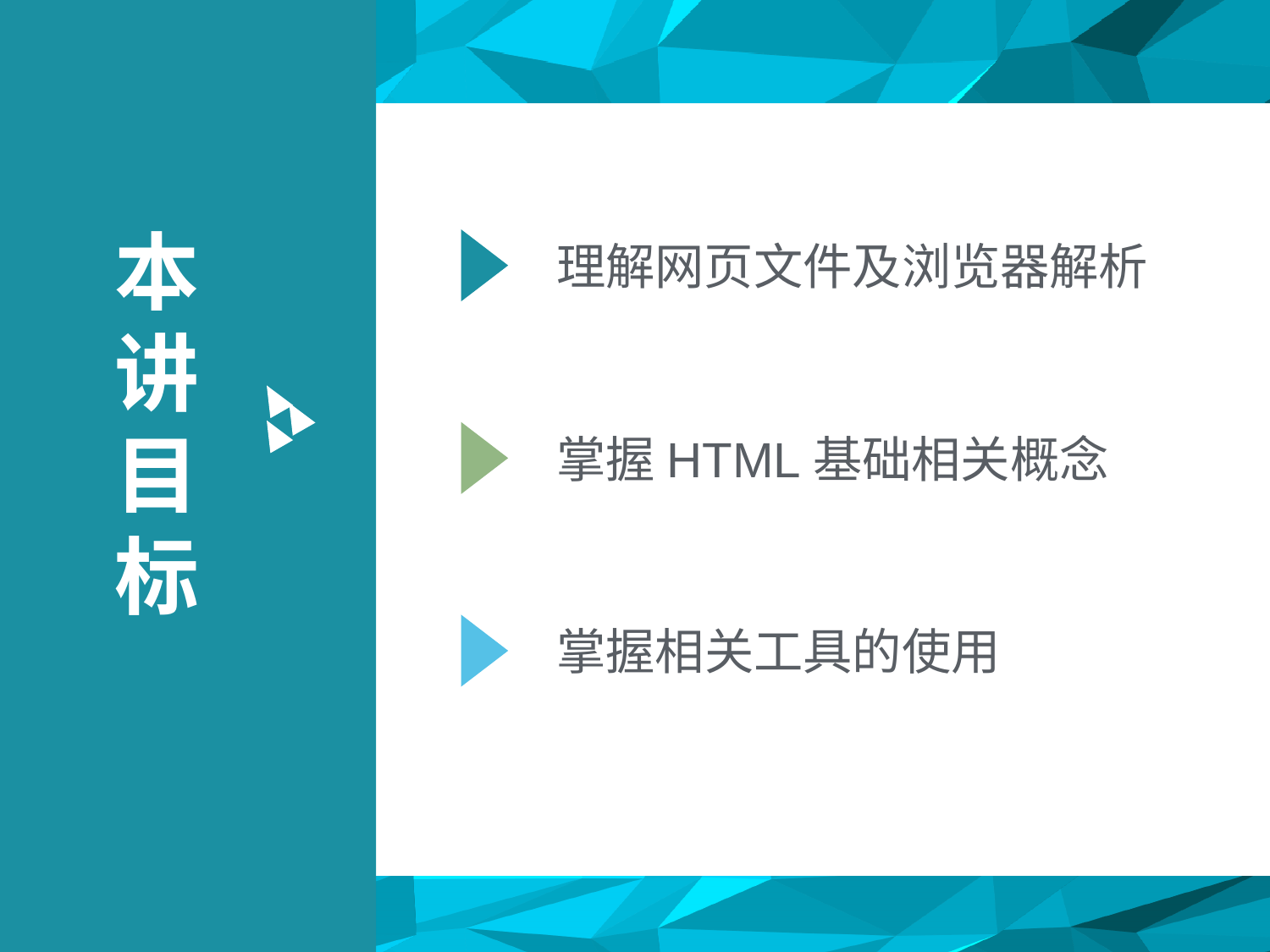

本讲目标
理解网页文件及浏览器解析

掌握HTML基础相关概念

掌握相关工具的使用